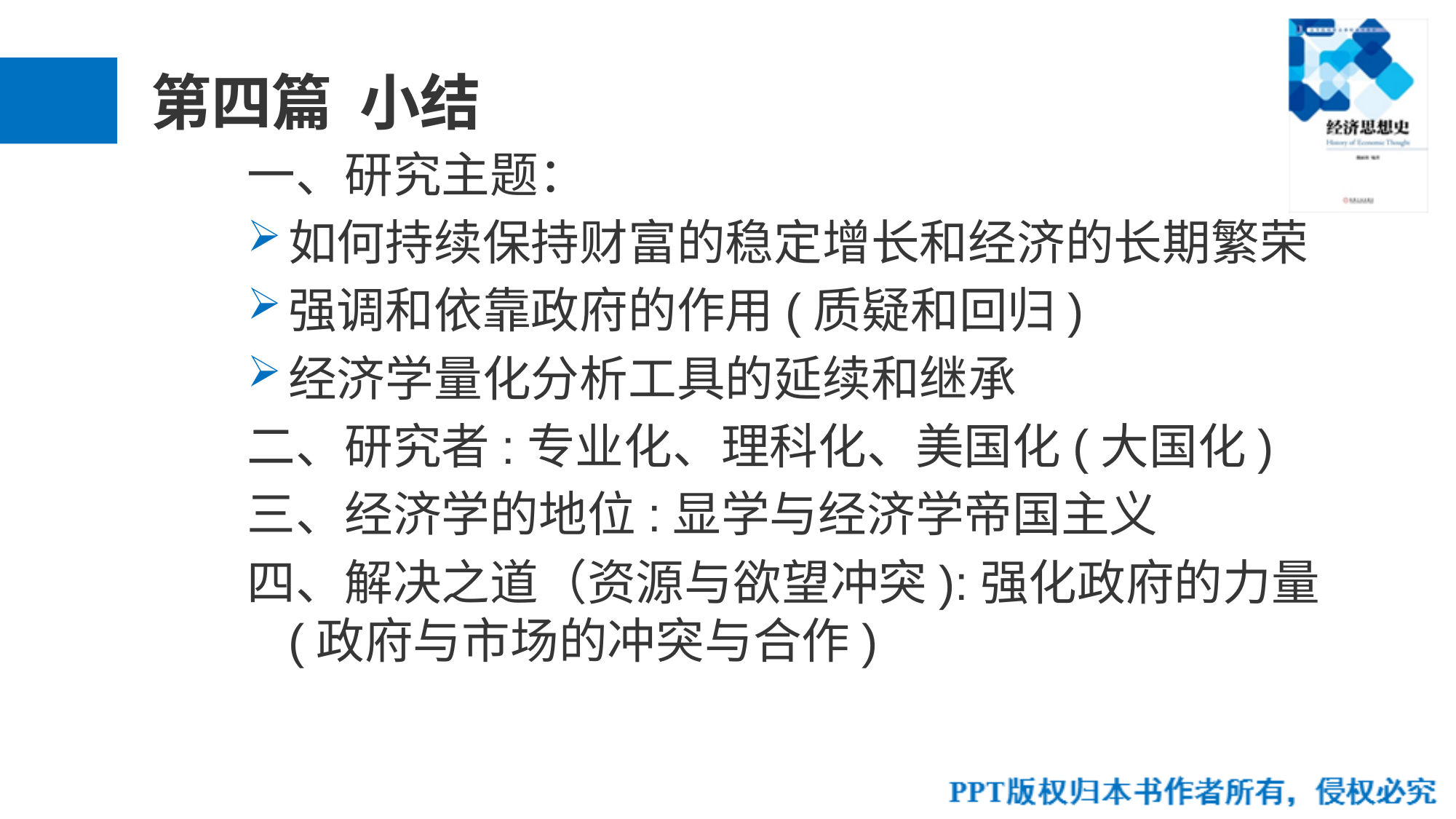

# 第四篇  小结
一、研究主题：
如何持续保持财富的稳定增长和经济的长期繁荣
强调和依靠政府的作用(质疑和回归)
经济学量化分析工具的延续和继承
二、研究者:专业化、理科化、美国化(大国化)
三、经济学的地位:显学与经济学帝国主义
四、解决之道（资源与欲望冲突):强化政府的力量(政府与市场的冲突与合作)